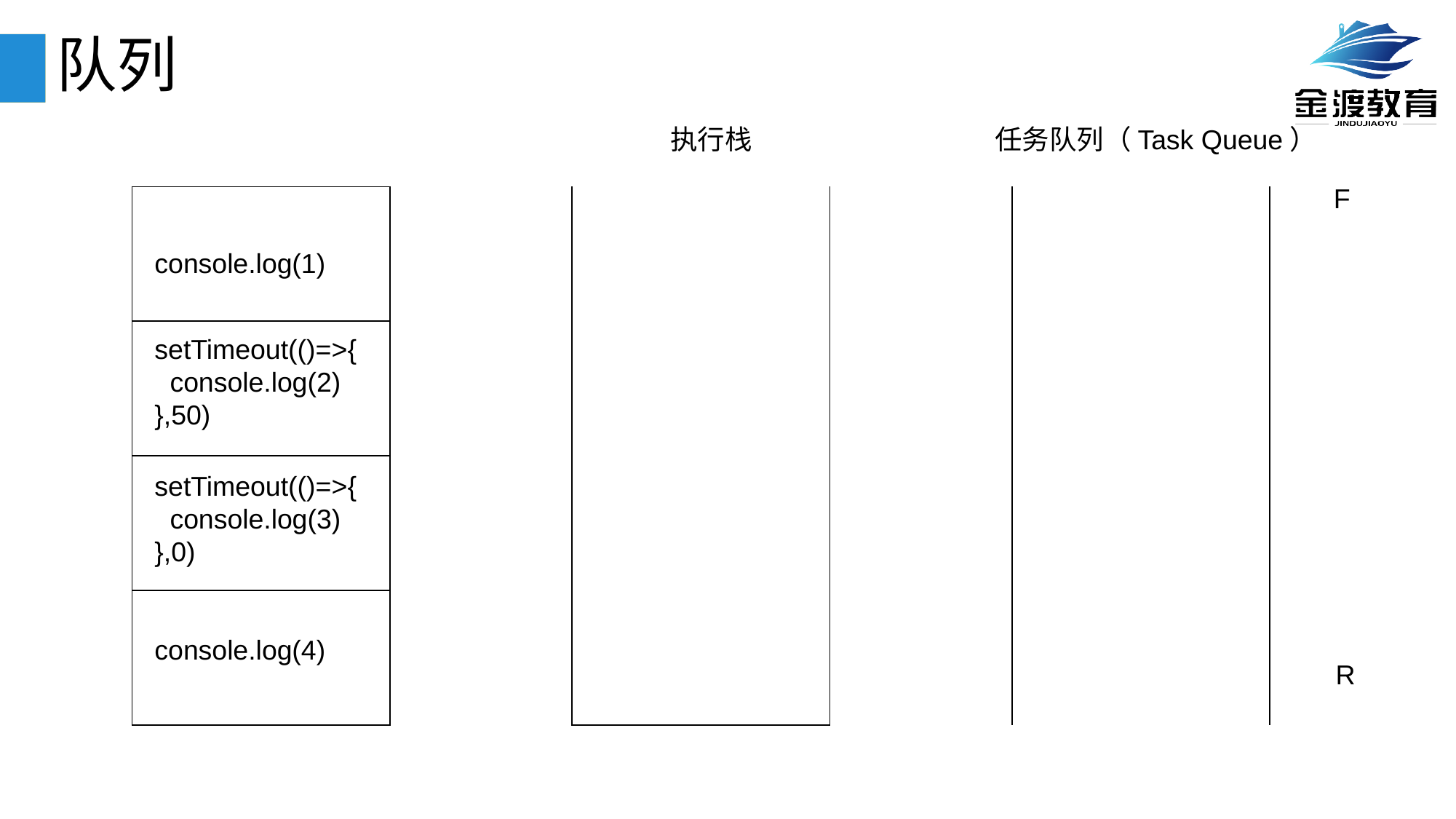

# 队列
执行栈
任务队列（Task Queue）
F
|  |
| --- |
|  |
|  |
|  |
|  |
| --- |
|  |
| --- |
console.log(1)
setTimeout(()=>{
  console.log(2)
},50)
setTimeout(()=>{
  console.log(3)
},0)
console.log(4)
R